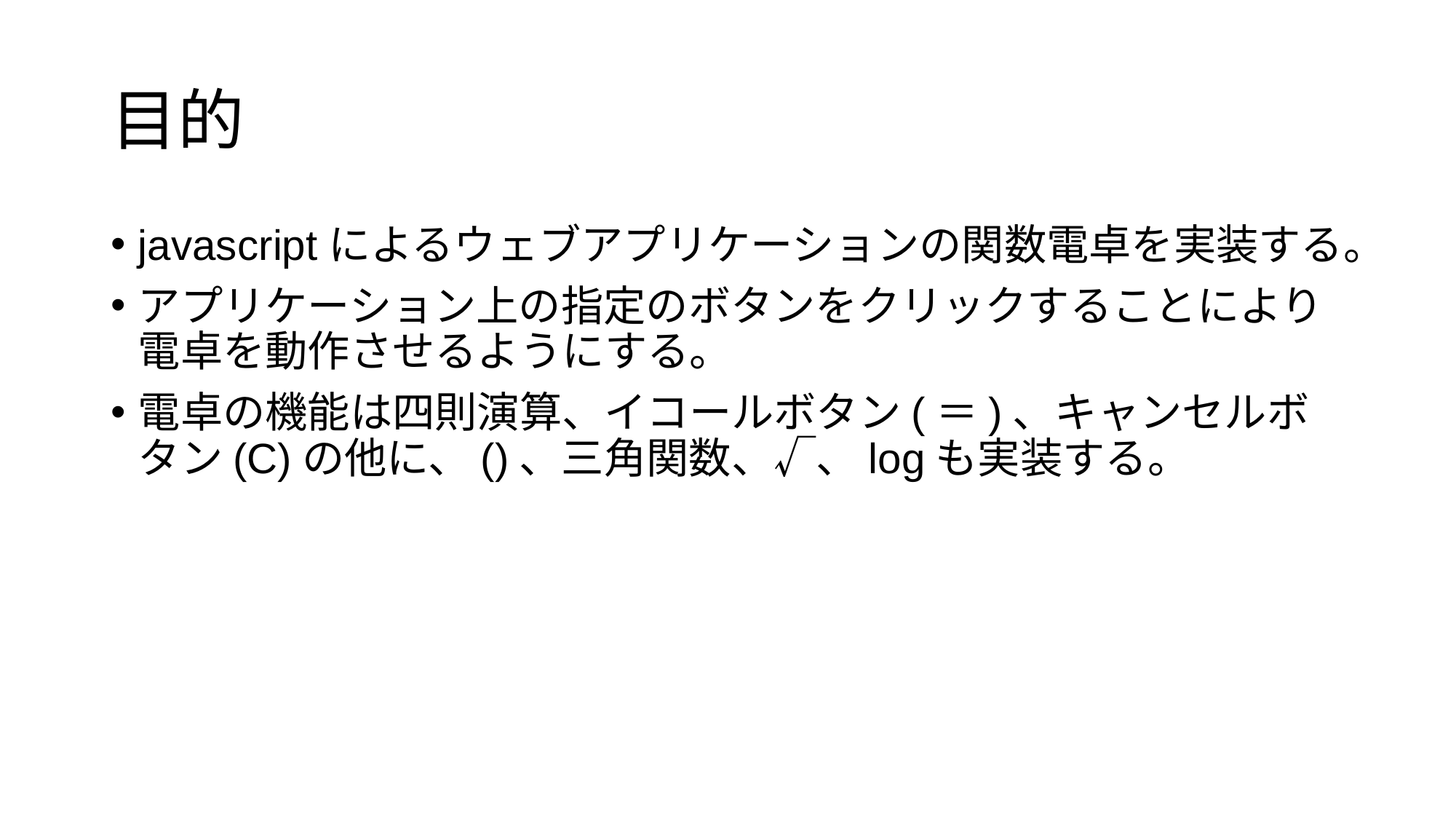

# 目的
javascriptによるウェブアプリケーションの関数電卓を実装する。
アプリケーション上の指定のボタンをクリックすることにより電卓を動作させるようにする。
電卓の機能は四則演算、イコールボタン(＝)、キャンセルボタン(C)の他に、()、三角関数、√、logも実装する。